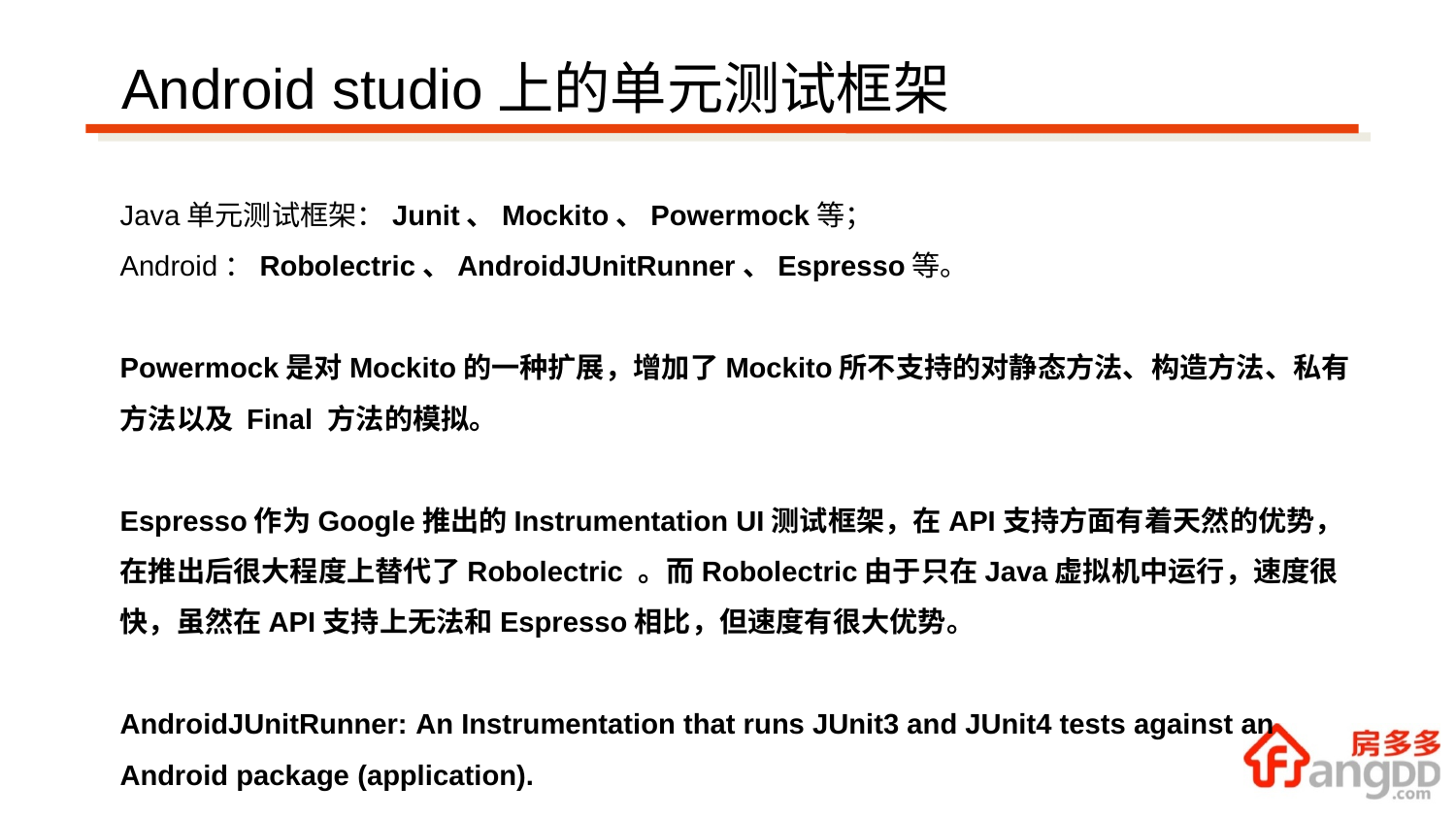

Android studio上的单元测试框架

Java单元测试框架：Junit、Mockito、Powermock等；
Android：Robolectric、AndroidJUnitRunner、Espresso等。

Powermock是对Mockito的一种扩展，增加了Mockito所不支持的对静态方法、构造方法、私有方法以及 Final 方法的模拟。

Espresso作为Google推出的Instrumentation UI测试框架，在API支持方面有着天然的优势，在推出后很大程度上替代了Robolectric 。而Robolectric由于只在Java虚拟机中运行，速度很快，虽然在API支持上无法和Espresso相比，但速度有很大优势。

AndroidJUnitRunner: An Instrumentation that runs JUnit3 and JUnit4 tests against an Android package (application).